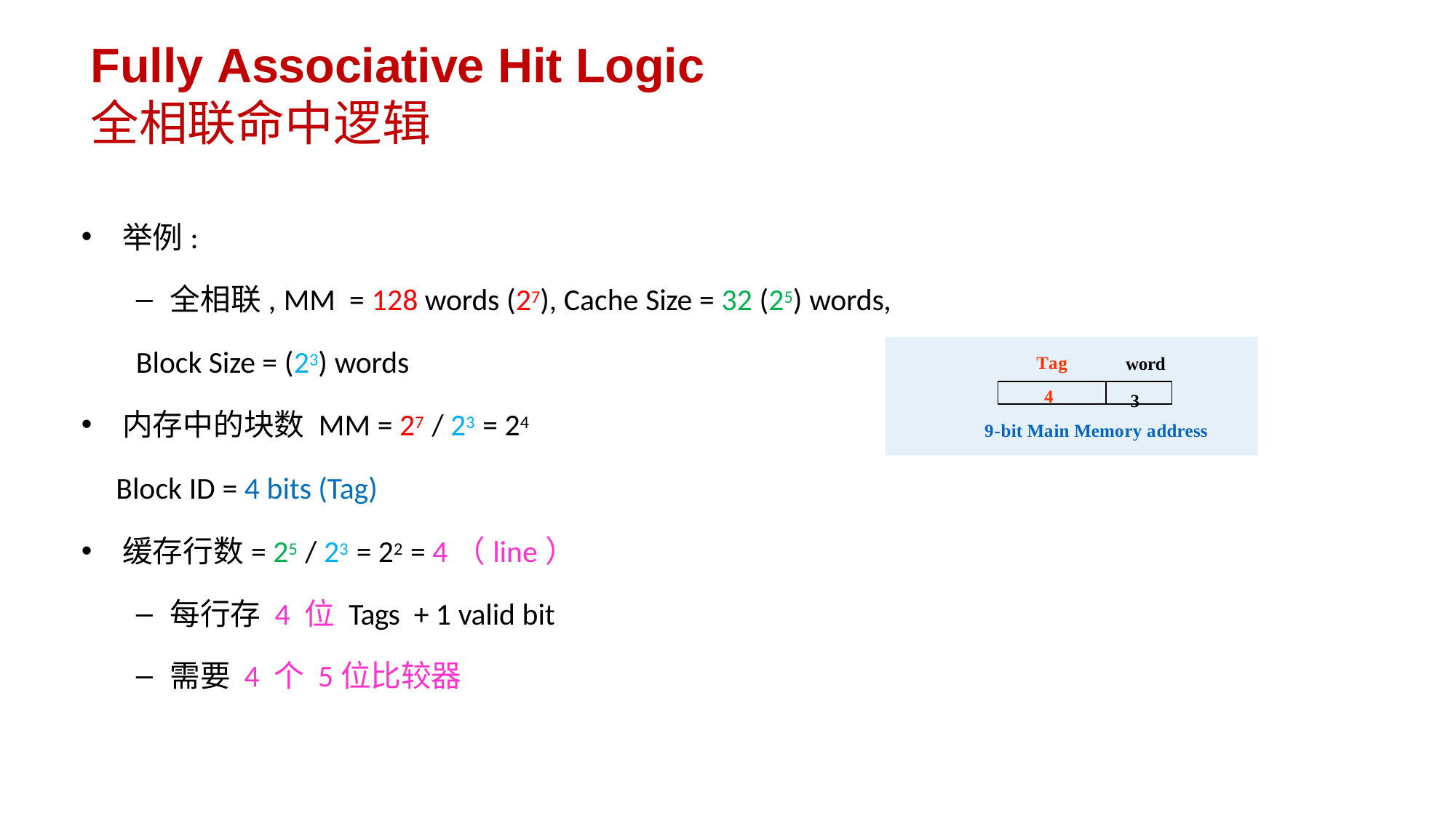

# Fully Associative Hit Logic 全相联命中逻辑
举例:
全相联, MM = 128 words (27), Cache Size = 32 (25) words,
Block Size = (23) words
内存中的块数 MM = 27 / 23 = 24
     Block ID = 4 bits (Tag)
缓存行数= 25 / 23 = 22 = 4（line）
每行存 4 位 Tags  + 1 valid bit
需要 4 个 5位比较器

Tag  4
word
 3
9-bit Main Memory address